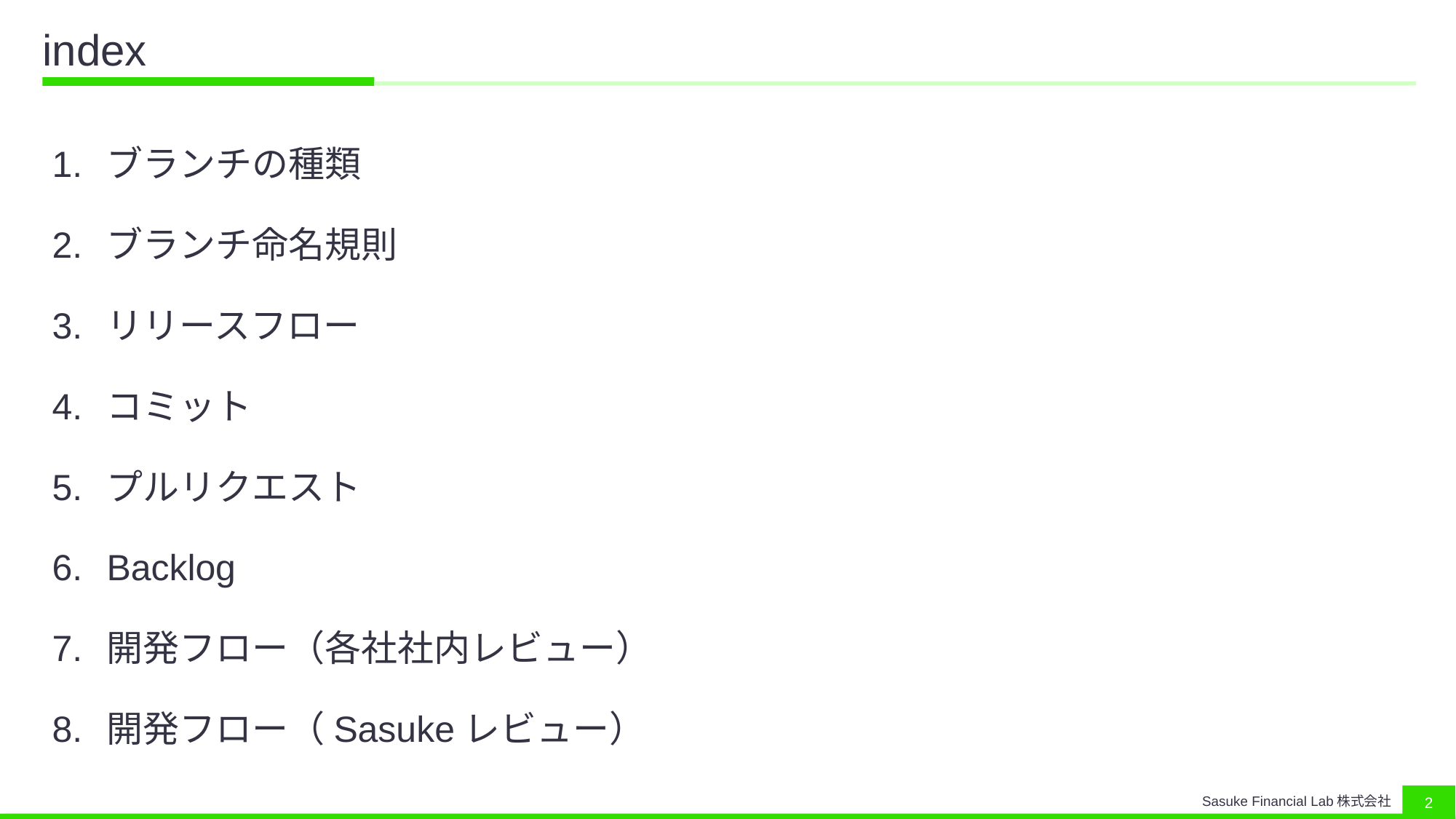

# index
ブランチの種類
ブランチ命名規則
リリースフロー
コミット
プルリクエスト
Backlog
開発フロー（各社社内レビュー）
開発フロー（Sasukeレビュー）
2
Sasuke Financial Lab株式会社